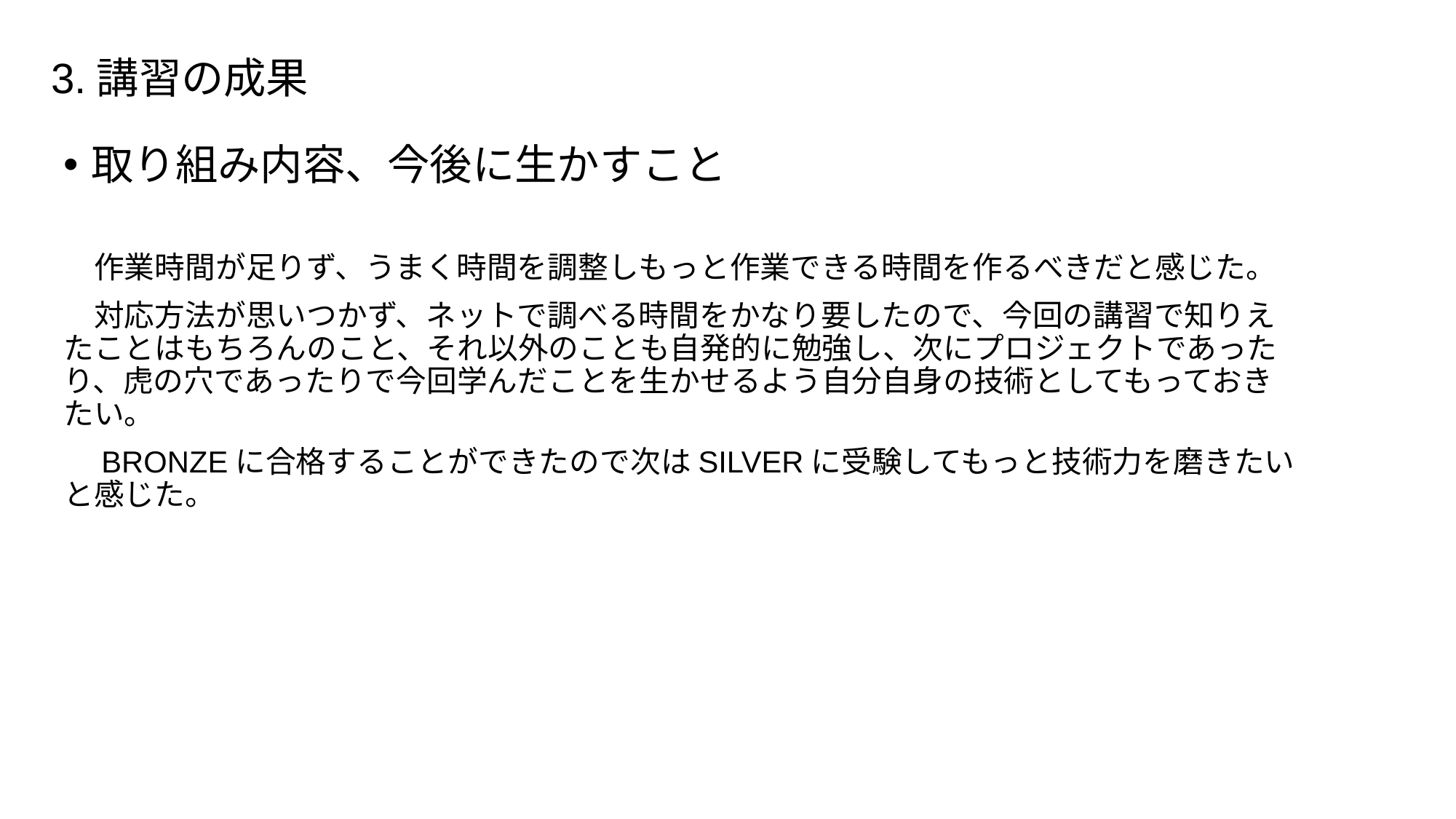

# 3.講習の成果
取り組み内容、今後に生かすこと

　作業時間が足りず、うまく時間を調整しもっと作業できる時間を作るべきだと感じた。
　対応方法が思いつかず、ネットで調べる時間をかなり要したので、今回の講習で知りえたことはもちろんのこと、それ以外のことも自発的に勉強し、次にプロジェクトであったり、虎の穴であったりで今回学んだことを生かせるよう自分自身の技術としてもっておきたい。
　BRONZEに合格することができたので次はSILVERに受験してもっと技術力を磨きたいと感じた。